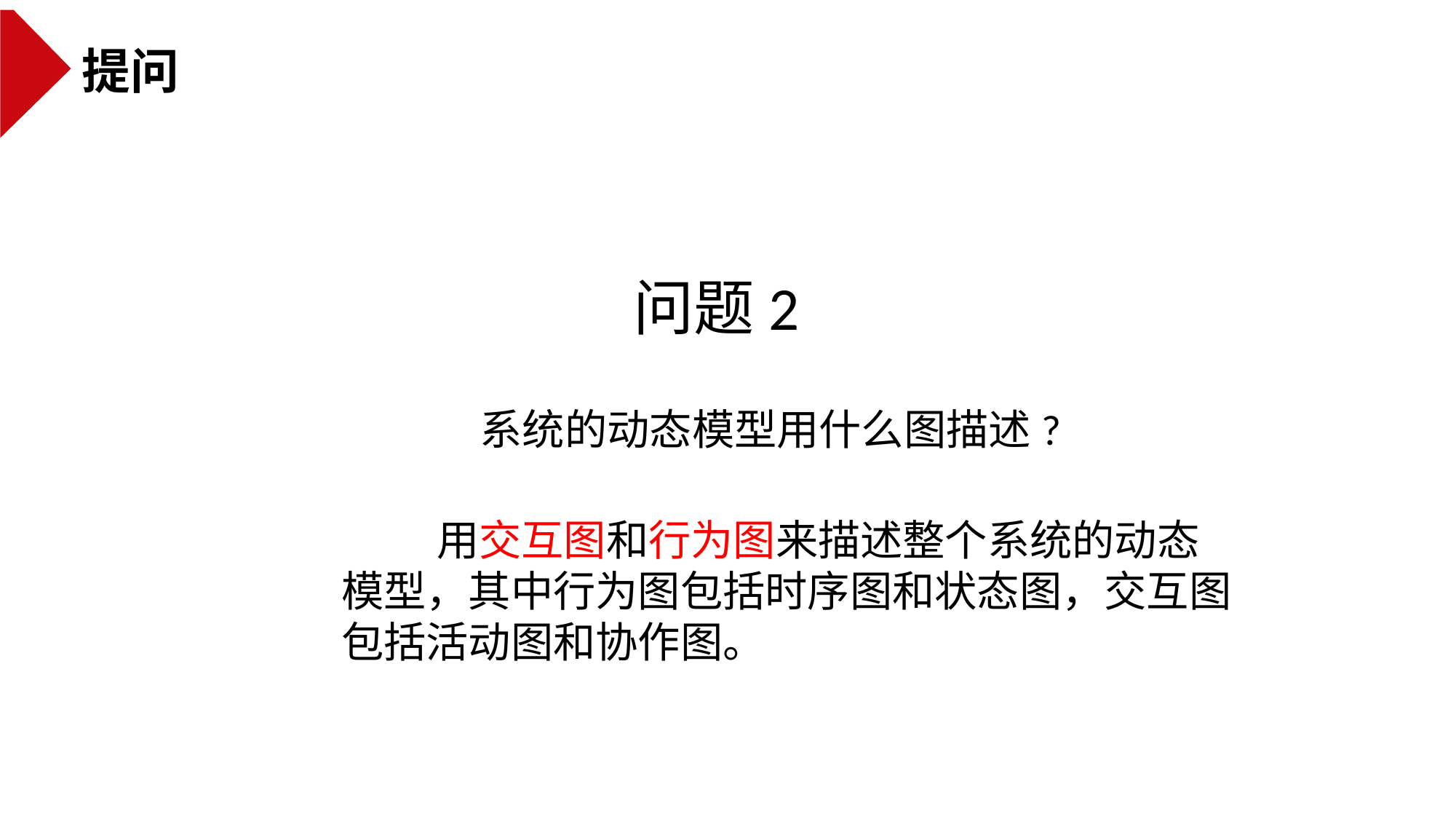

提问
问题2
系统的动态模型用什么图描述?
         用交互图和行为图来描述整个系统的动态模型，其中行为图包括时序图和状态图，交互图包括活动图和协作图。